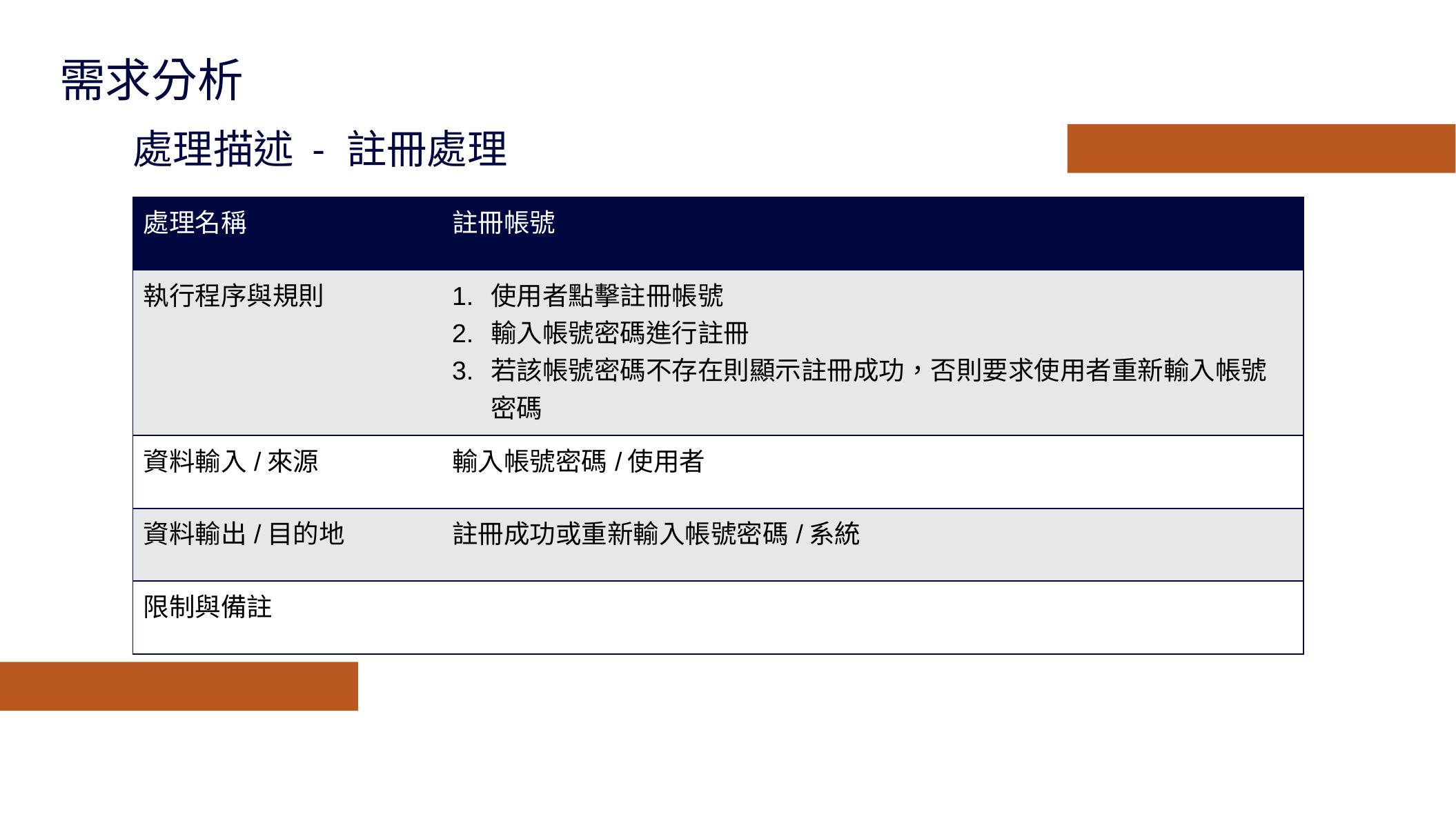

需求分析
處理描述 - 註冊處理

| 處理名稱 | 註冊帳號 |
| --- | --- |
| 執行程序與規則 | 使用者點擊註冊帳號 輸入帳號密碼進行註冊 若該帳號密碼不存在則顯示註冊成功，否則要求使用者重新輸入帳號密碼 |
| 資料輸入/來源 | 輸入帳號密碼/使用者 |
| 資料輸出/目的地 | 註冊成功或重新輸入帳號密碼/系統 |
| 限制與備註 |  |